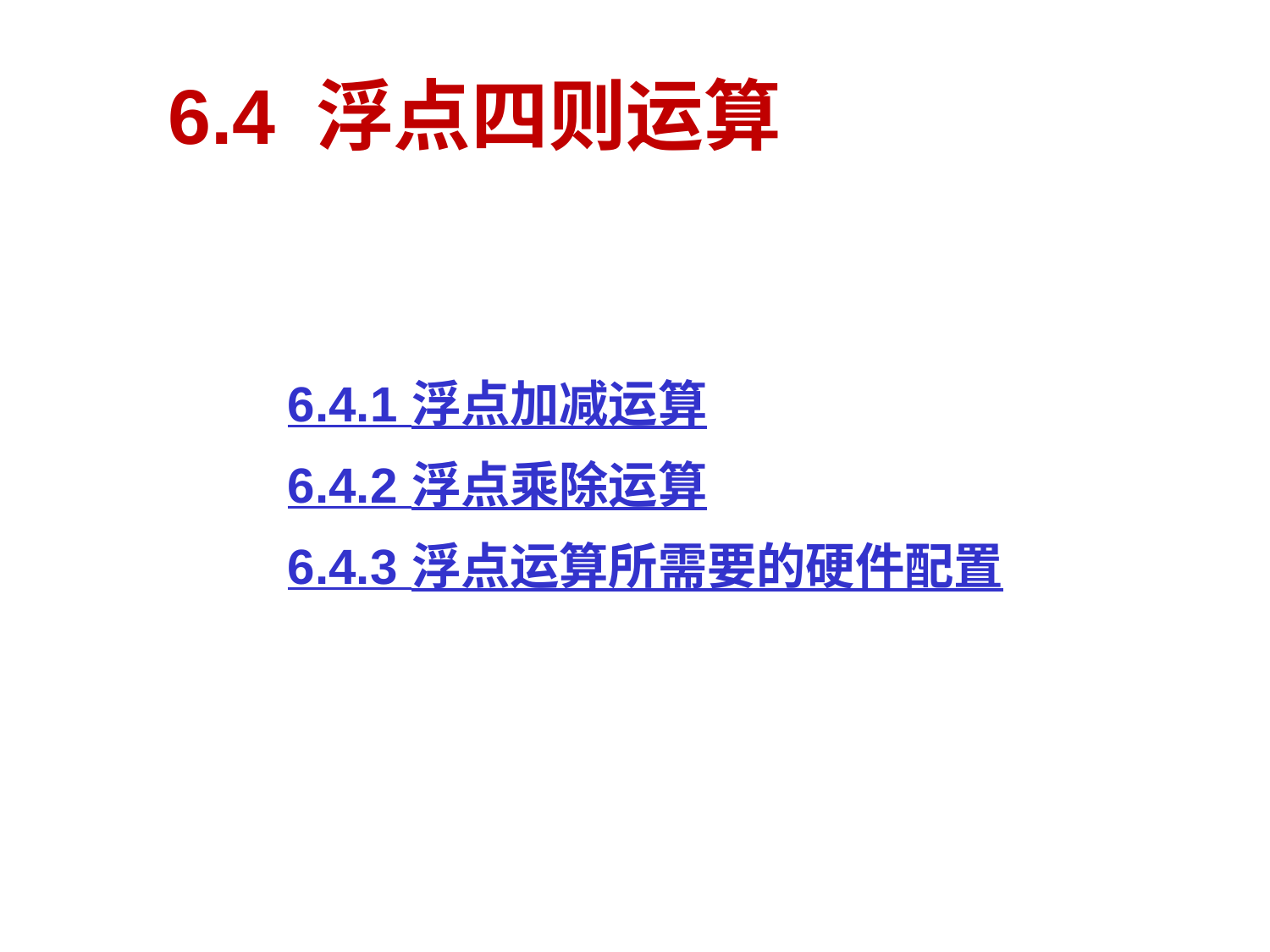

# 6.4 浮点四则运算
6.4.1 浮点加减运算
6.4.2 浮点乘除运算
6.4.3 浮点运算所需要的硬件配置